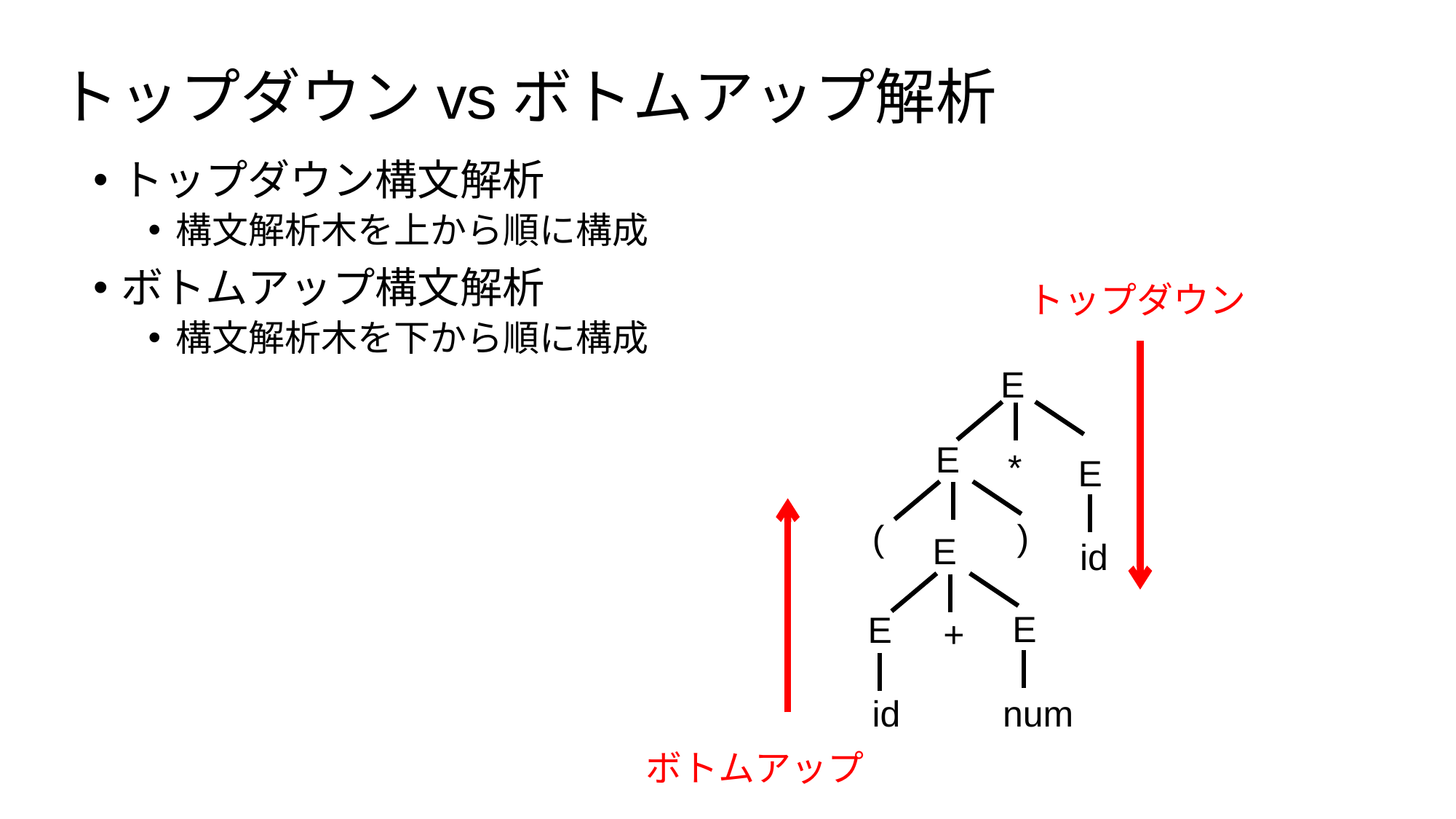

# トップダウンvsボトムアップ解析
トップダウン構文解析
構文解析木を上から順に構成
ボトムアップ構文解析
構文解析木を下から順に構成
トップダウン
E
E
*
E
)
(
E
id
E
E
+
id
num
ボトムアップ